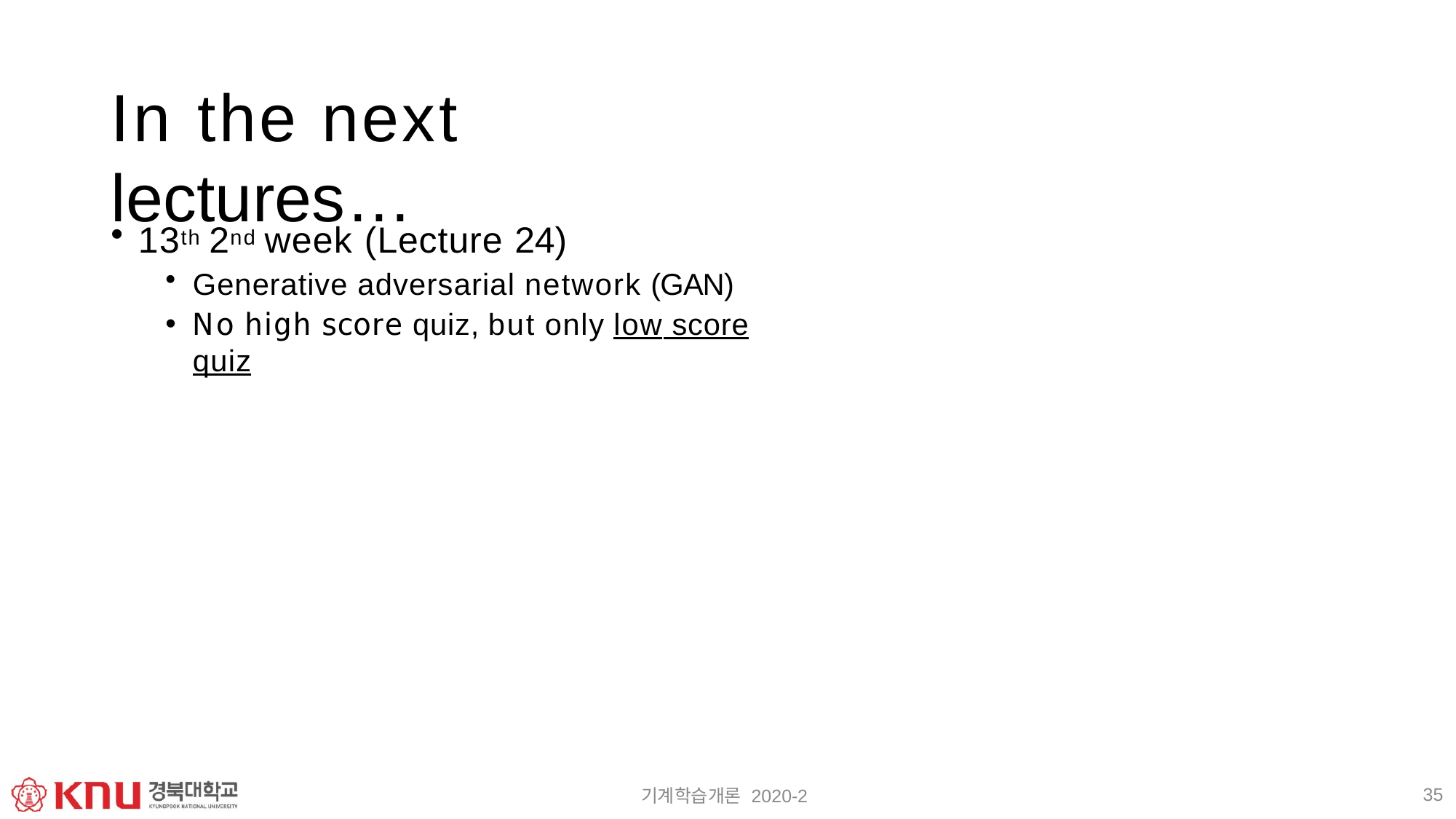

# In the next lectures…
13th 2nd week (Lecture 24)
Generative adversarial network (GAN)
No high score quiz, but only low score quiz
35
기계학습개론 2020-2